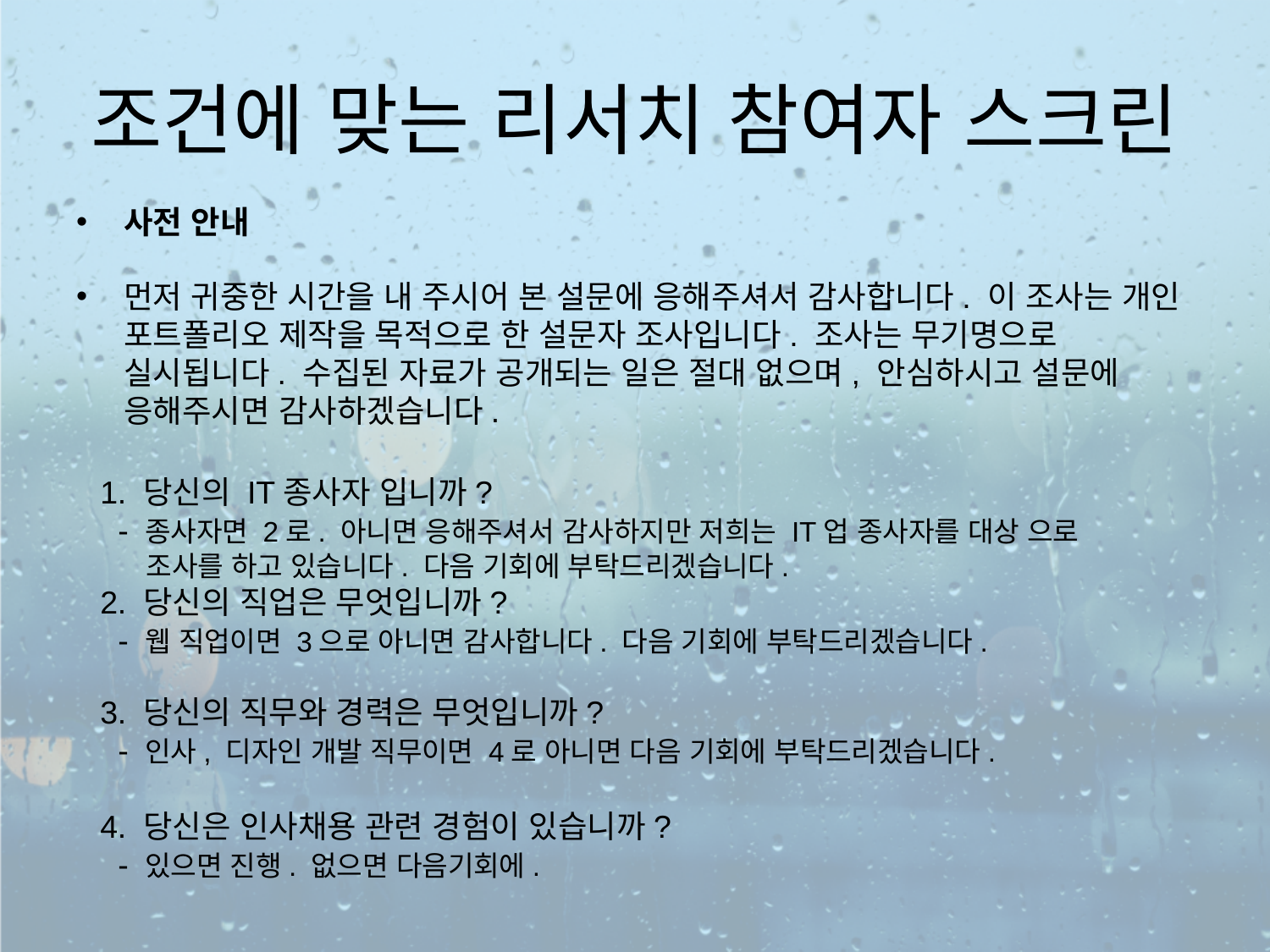

# 조건에 맞는 리서치 참여자 스크린
사전 안내

먼저 귀중한 시간을 내 주시어 본 설문에 응해주셔서 감사합니다. 이 조사는 개인 포트폴리오 제작을 목적으로 한 설문자 조사입니다. 조사는 무기명으로 실시됩니다. 수집된 자료가 공개되는 일은 절대 없으며, 안심하시고 설문에 응해주시면 감사하겠습니다.
1. 당신의 IT종사자 입니까?
  - 종사자면 2로. 아니면 응해주셔서 감사하지만 저희는 IT업 종사자를 대상 으로
     조사를 하고 있습니다. 다음 기회에 부탁드리겠습니다.
2. 당신의 직업은 무엇입니까?
  - 웹 직업이면 3으로 아니면 감사합니다. 다음 기회에 부탁드리겠습니다.

3. 당신의 직무와 경력은 무엇입니까?
  - 인사, 디자인 개발 직무이면 4로 아니면 다음 기회에 부탁드리겠습니다.

4. 당신은 인사채용 관련 경험이 있습니까?
  - 있으면 진행. 없으면 다음기회에.